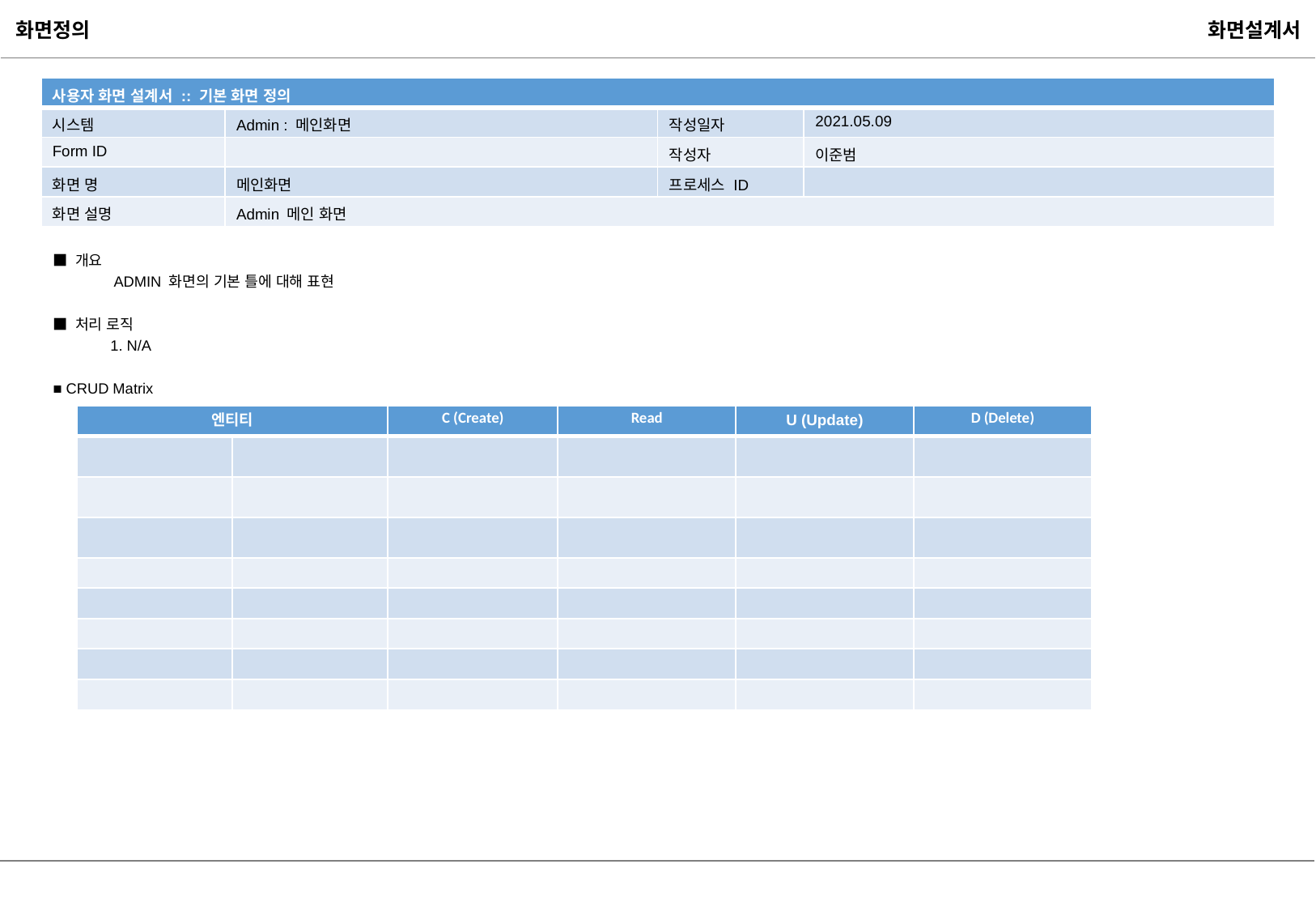

| 사용자 화면 설계서 :: 기본 화면 정의 |  |  |  |
| --- | --- | --- | --- |
| 시스템 | Admin : 메인화면 | 작성일자 | 2021.05.09 |
| Form ID |  | 작성자 | 이준범 |
| 화면 명 | 메인화면 | 프로세스 ID |  |
| 화면 설명 | Admin 메인 화면 |  |  |
■ 개요
ADMIN 화면의 기본 틀에 대해 표현

■ 처리 로직
1. N/A

■ CRUD Matrix
| 엔티티 |  | C (Create) | Read | U (Update) | D (Delete) |
| --- | --- | --- | --- | --- | --- |
|  |  |  |  |  |  |
|  |  |  |  |  |  |
|  |  |  |  |  |  |
|  |  |  |  |  |  |
|  |  |  |  |  |  |
|  |  |  |  |  |  |
|  |  |  |  |  |  |
|  |  |  |  |  |  |